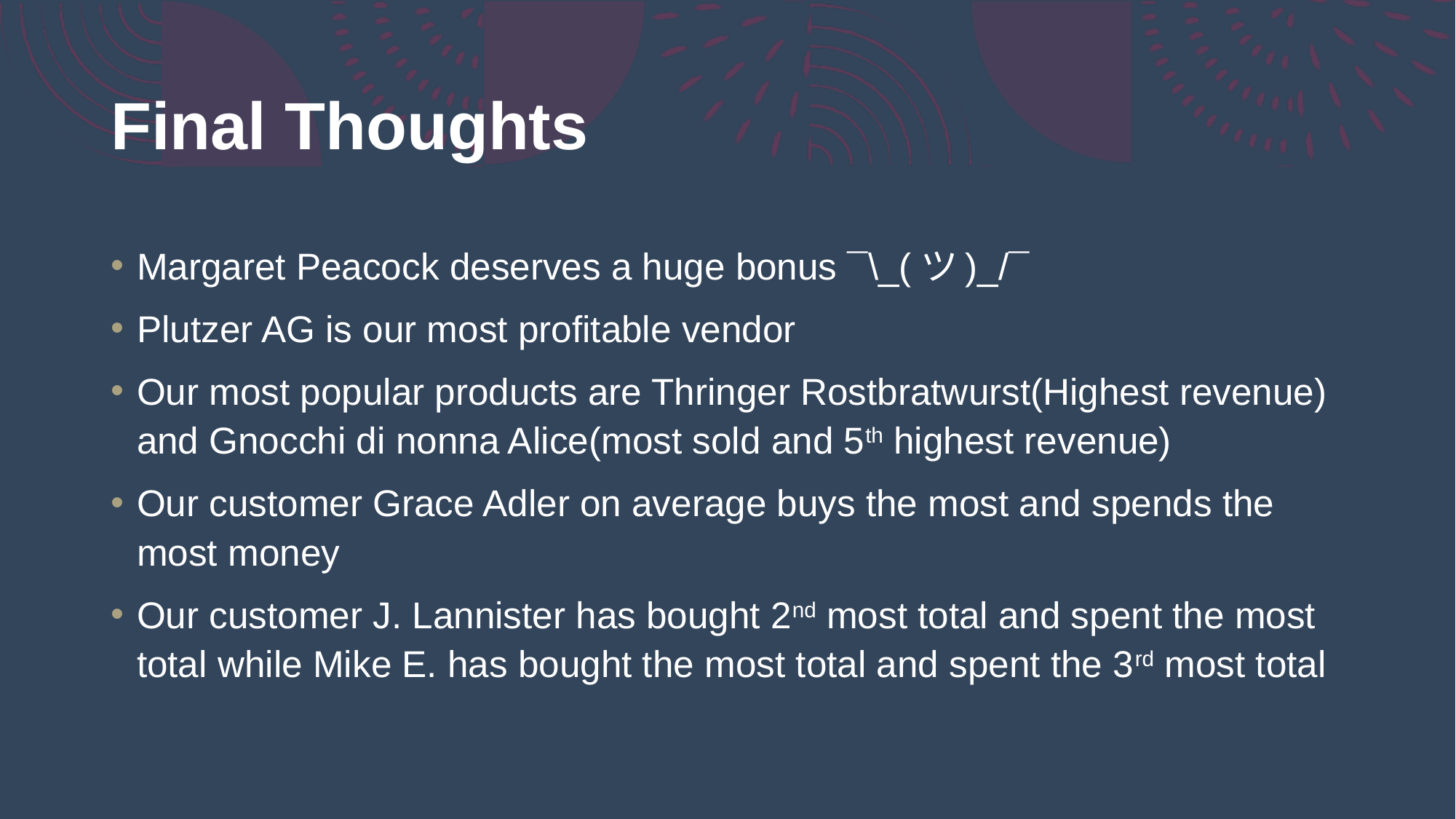

# Final Thoughts
Margaret Peacock deserves a huge bonus ¯\_(ツ)_/¯
Plutzer AG is our most profitable vendor
Our most popular products are Thringer Rostbratwurst(Highest revenue) and Gnocchi di nonna Alice(most sold and 5th highest revenue)
Our customer Grace Adler on average buys the most and spends the most money
Our customer J. Lannister has bought 2nd most total and spent the most total while Mike E. has bought the most total and spent the 3rd most total